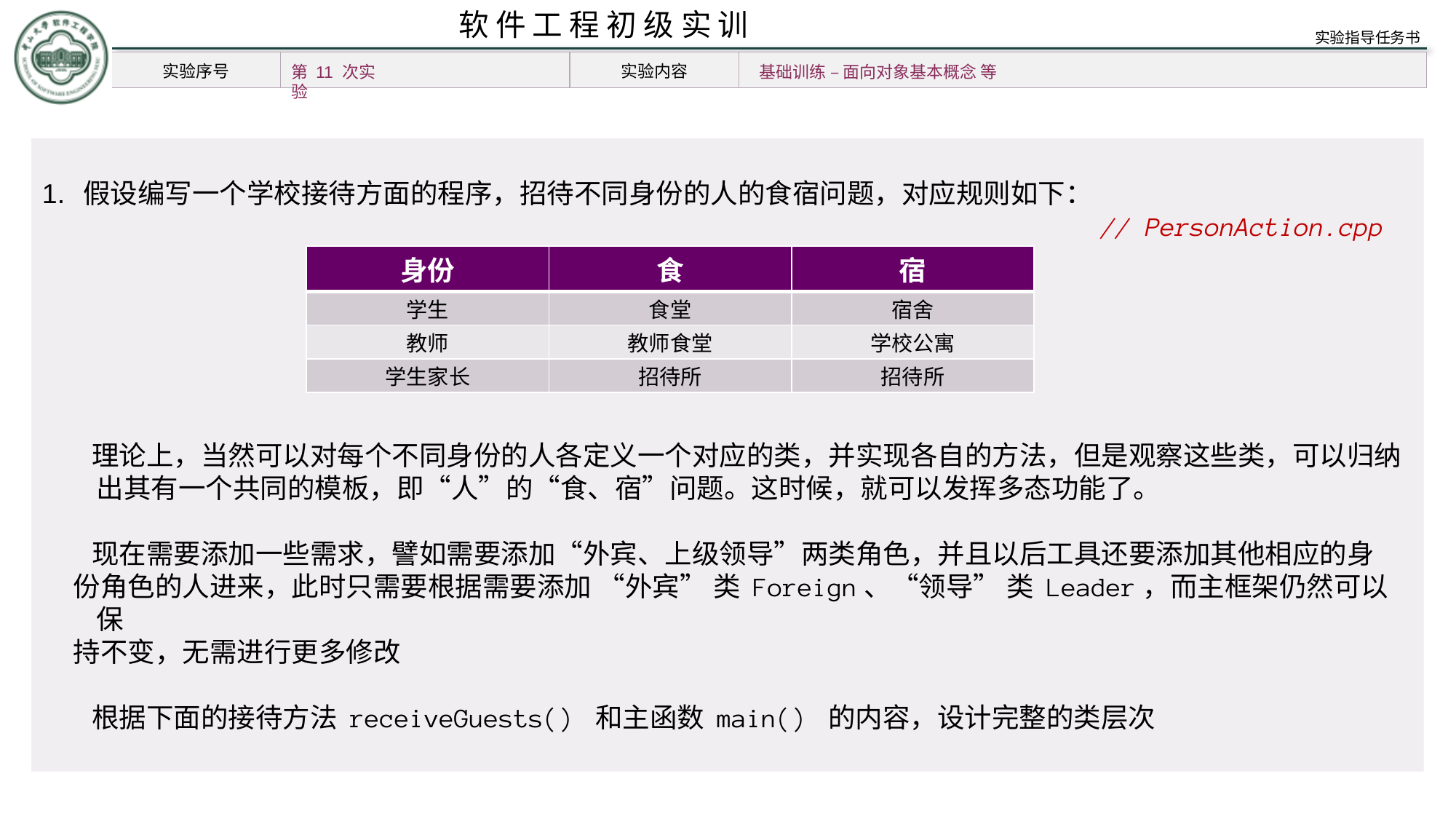

第 11 次实验
基础训练 – 面向对象基本概念 等

假设编写一个学校接待方面的程序，招待不同身份的人的食宿问题，对应规则如下：
                                                                       // PersonAction.cpp

       理论上，当然可以对每个不同身份的人各定义一个对应的类，并实现各自的方法，但是观察这些类，可以归纳出其有一个共同的模板，即“人”的“食、宿”问题。这时候，就可以发挥多态功能了。

       现在需要添加一些需求，譬如需要添加“外宾、上级领导”两类角色，并且以后工具还要添加其他相应的身
    份角色的人进来，此时只需要根据需要添加 “外宾” 类 Foreign、“领导” 类 Leader，而主框架仍然可以保
    持不变，无需进行更多修改

       根据下面的接待方法 receiveGuests() 和主函数 main() 的内容，设计完整的类层次

| 身份 | 食 | 宿 |
| --- | --- | --- |
| 学生 | 食堂 | 宿舍 |
| 教师 | 教师食堂 | 学校公寓 |
| 学生家长 | 招待所 | 招待所 |